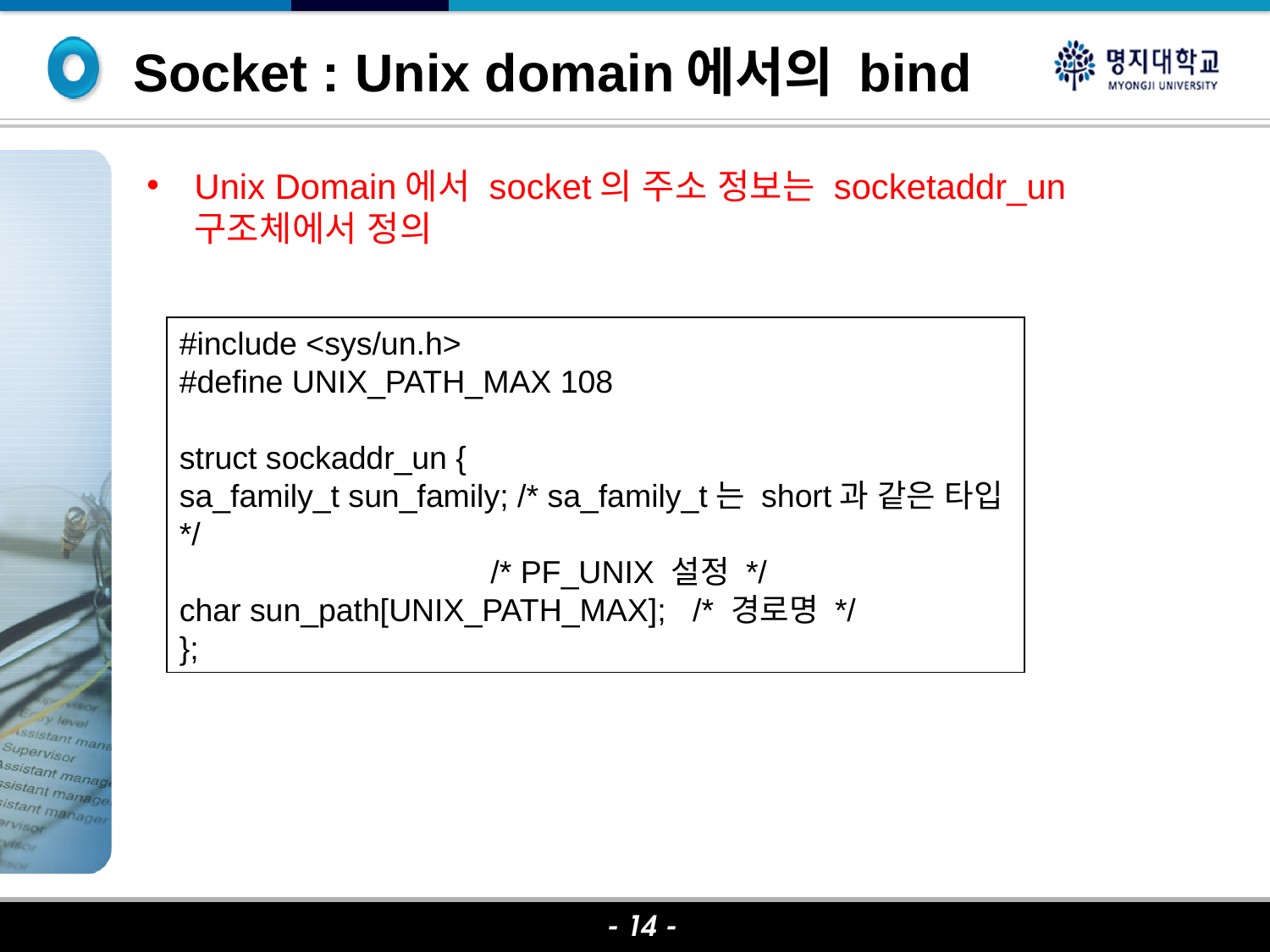

Socket : Unix domain에서의 bind
Unix Domain에서 socket의 주소 정보는 socketaddr_un 구조체에서 정의
#include <sys/un.h>
#define UNIX_PATH_MAX 108

struct sockaddr_un {
sa_family_t sun_family; /* sa_family_t는 short과 같은 타입*/
                                   /* PF_UNIX 설정 */
char sun_path[UNIX_PATH_MAX];   /* 경로명 */
};
- 14 -